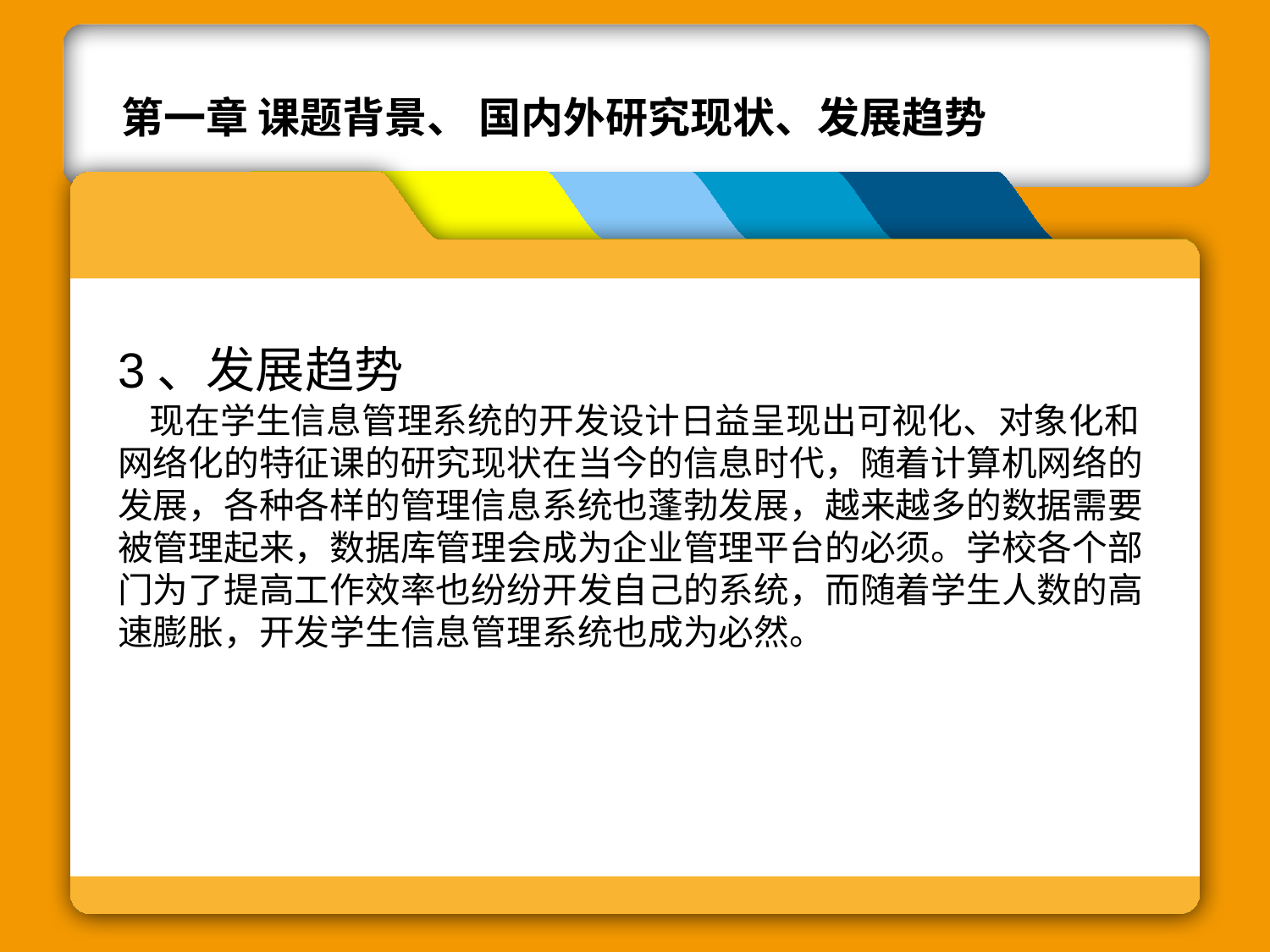

第一章 课题背景、 国内外研究现状、发展趋势

3、发展趋势
   现在学生信息管理系统的开发设计日益呈现出可视化、对象化和网络化的特征课的研究现状在当今的信息时代，随着计算机网络的发展，各种各样的管理信息系统也蓬勃发展，越来越多的数据需要被管理起来，数据库管理会成为企业管理平台的必须。学校各个部门为了提高工作效率也纷纷开发自己的系统，而随着学生人数的高速膨胀，开发学生信息管理系统也成为必然。